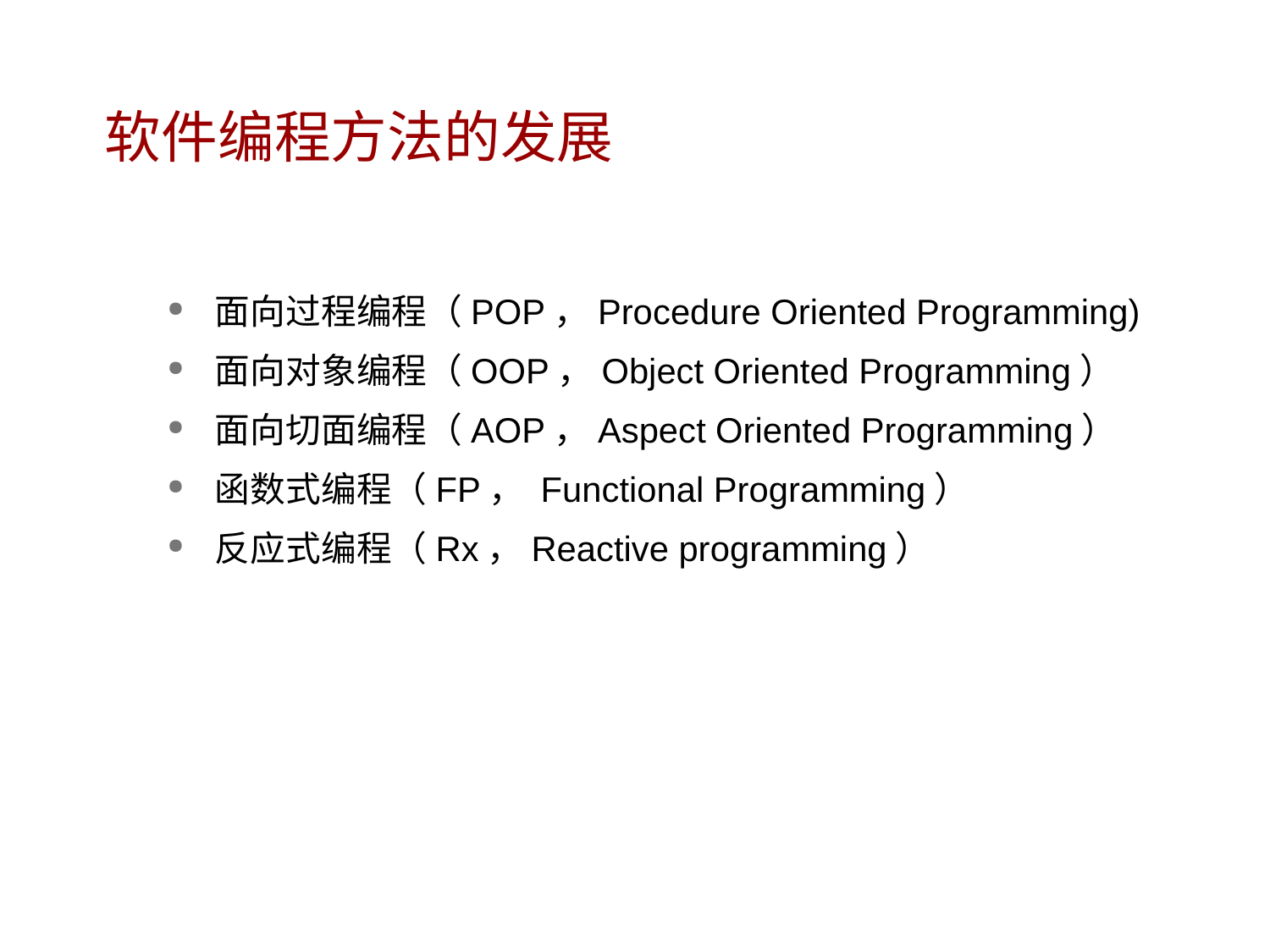

# 软件编程方法的发展
面向过程编程（POP，Procedure Oriented Programming)
面向对象编程（OOP，Object Oriented Programming）
面向切面编程（AOP，Aspect Oriented Programming）
函数式编程（FP， Functional Programming）
反应式编程（Rx，Reactive programming）